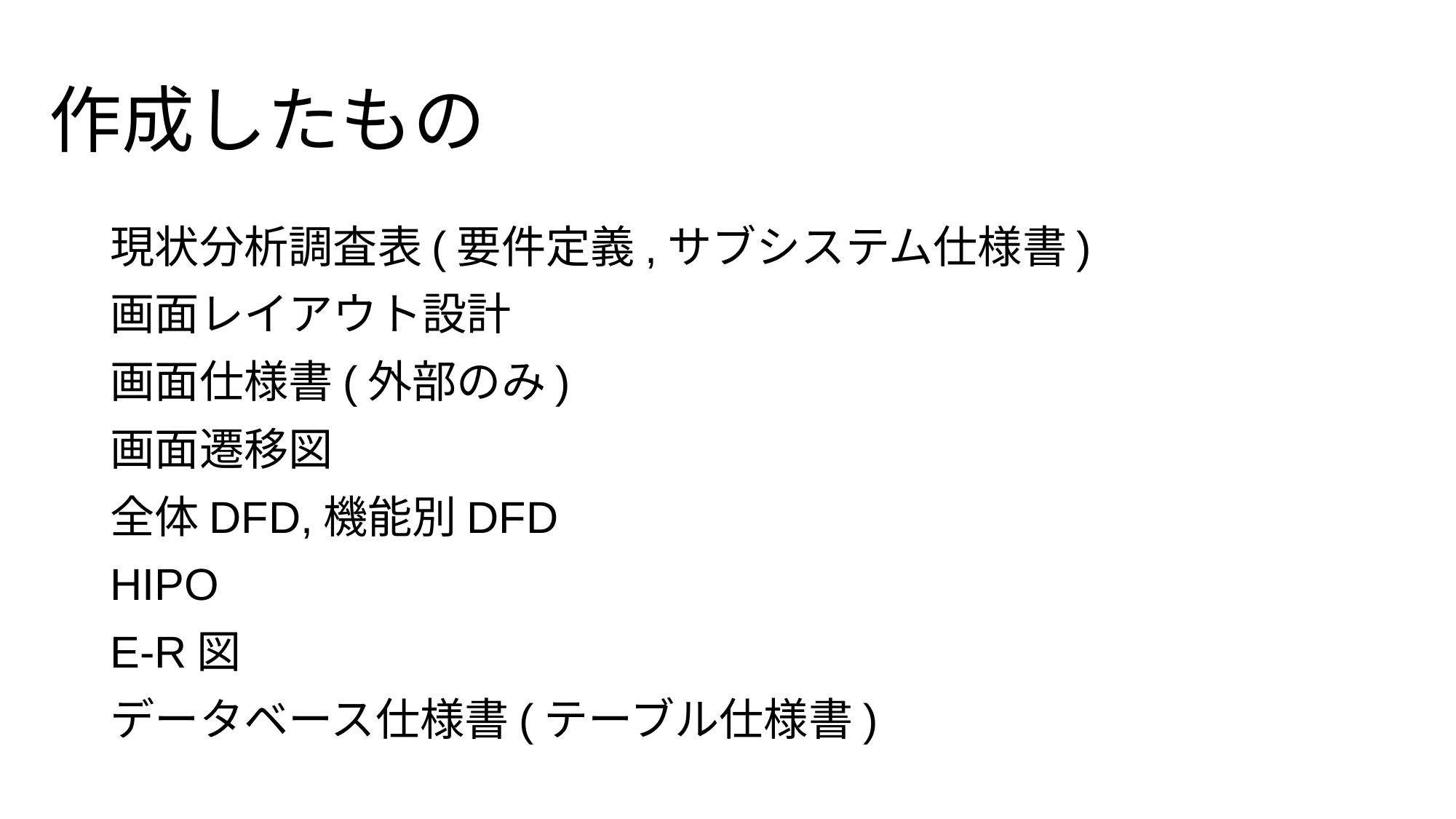

作成したもの
現状分析調査表(要件定義,サブシステム仕様書)
画面レイアウト設計
画面仕様書(外部のみ)
画面遷移図
全体DFD,機能別DFD
HIPO
E-R図
データベース仕様書(テーブル仕様書)